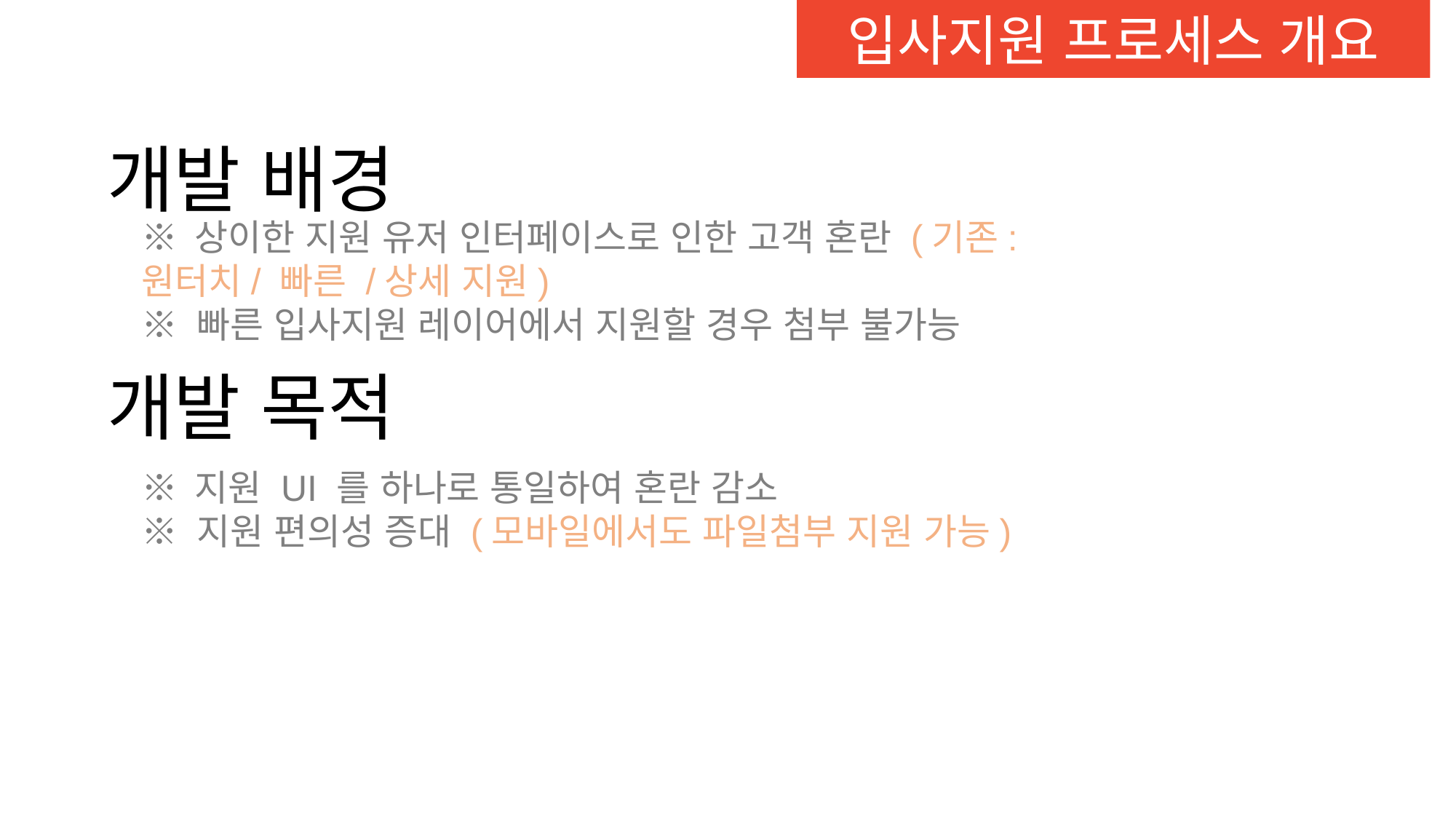

입사지원 프로세스 개요
개발 배경
※ 상이한 지원 유저 인터페이스로 인한 고객 혼란 (기존: 원터치/ 빠른 /상세 지원)
※ 빠른 입사지원 레이어에서 지원할 경우 첨부 불가능
개발 목적
※ 지원 UI 를 하나로 통일하여 혼란 감소
※ 지원 편의성 증대 (모바일에서도 파일첨부 지원 가능)